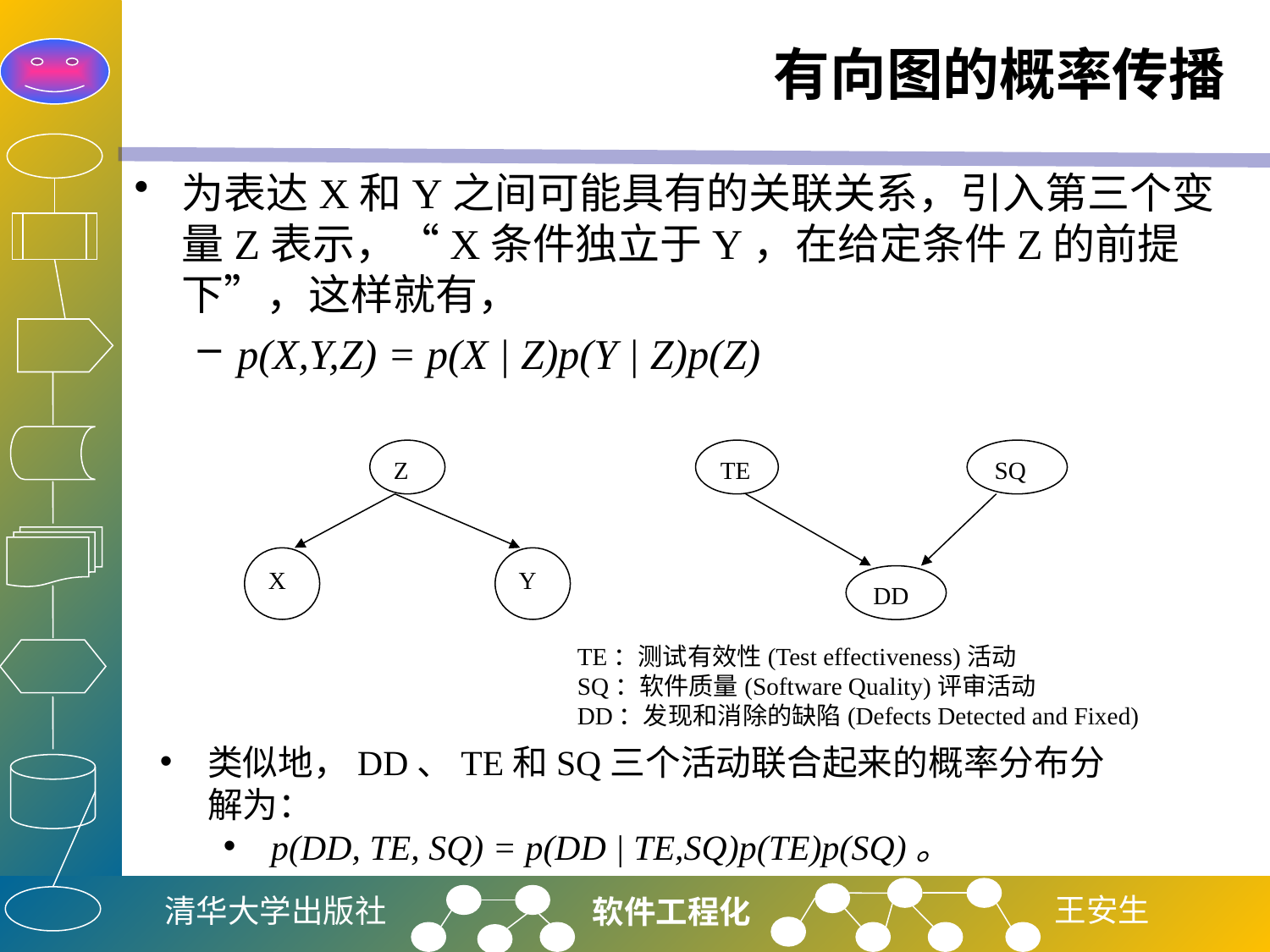

# 有向图的概率传播
为表达X和Y之间可能具有的关联关系，引入第三个变量Z表示，“X条件独立于Y，在给定条件Z的前提下”，这样就有，
p(X,Y,Z) = p(X | Z)p(Y | Z)p(Z)

Z
TE
SQ

X
Y
DD
TE：测试有效性(Test effectiveness)活动
SQ：软件质量(Software Quality)评审活动
DD：发现和消除的缺陷(Defects Detected and Fixed)
类似地，DD、TE和SQ三个活动联合起来的概率分布分解为：
p(DD, TE, SQ) = p(DD | TE,SQ)p(TE)p(SQ)。